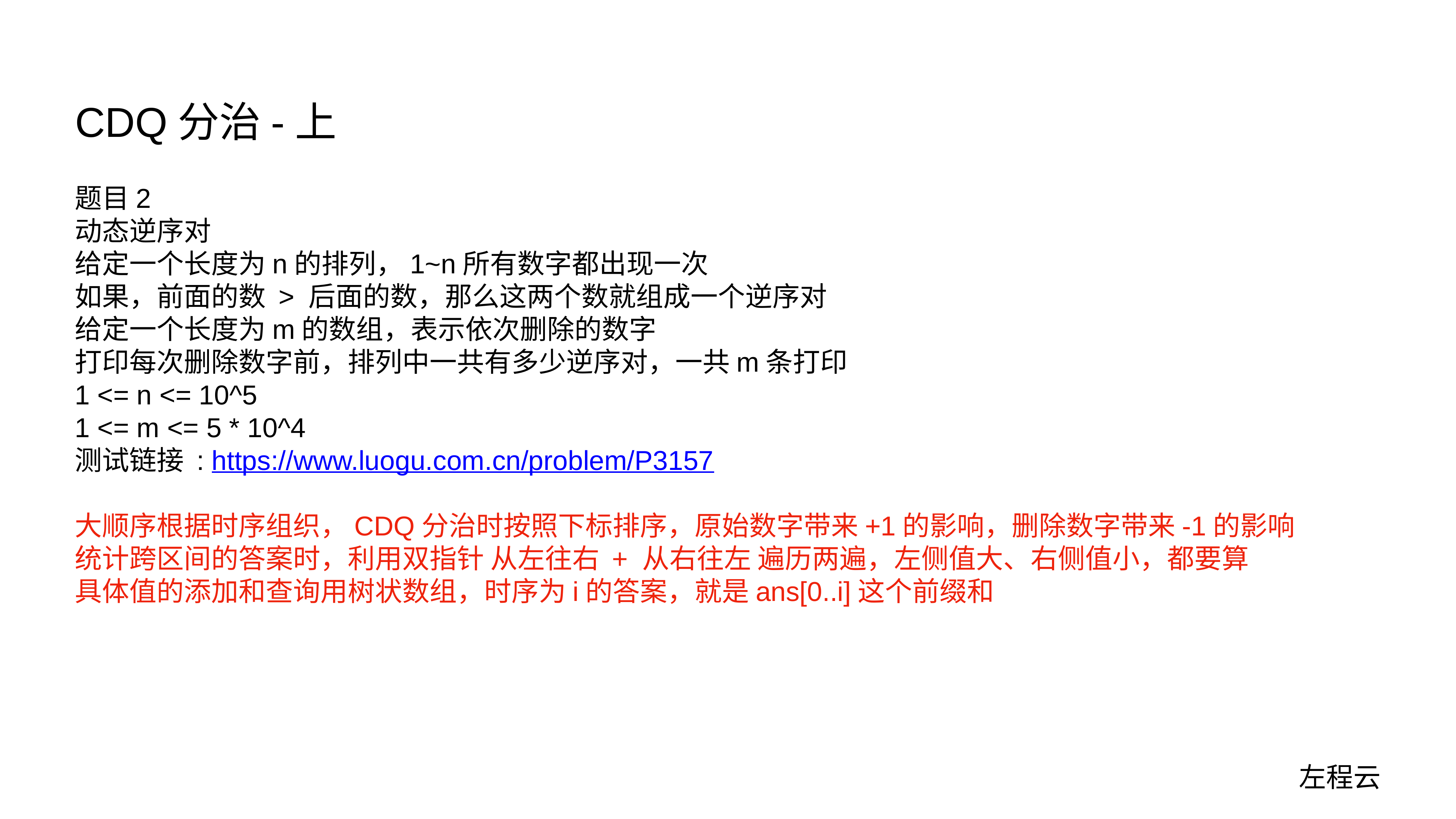

# CDQ分治-上
题目2
动态逆序对
给定一个长度为n的排列，1~n所有数字都出现一次
如果，前面的数 > 后面的数，那么这两个数就组成一个逆序对
给定一个长度为m的数组，表示依次删除的数字
打印每次删除数字前，排列中一共有多少逆序对，一共m条打印
1 <= n <= 10^5
1 <= m <= 5 * 10^4
测试链接 : https://www.luogu.com.cn/problem/P3157

大顺序根据时序组织，CDQ分治时按照下标排序，原始数字带来+1的影响，删除数字带来-1的影响
统计跨区间的答案时，利用双指针 从左往右 + 从右往左 遍历两遍，左侧值大、右侧值小，都要算
具体值的添加和查询用树状数组，时序为i的答案，就是ans[0..i]这个前缀和
左程云